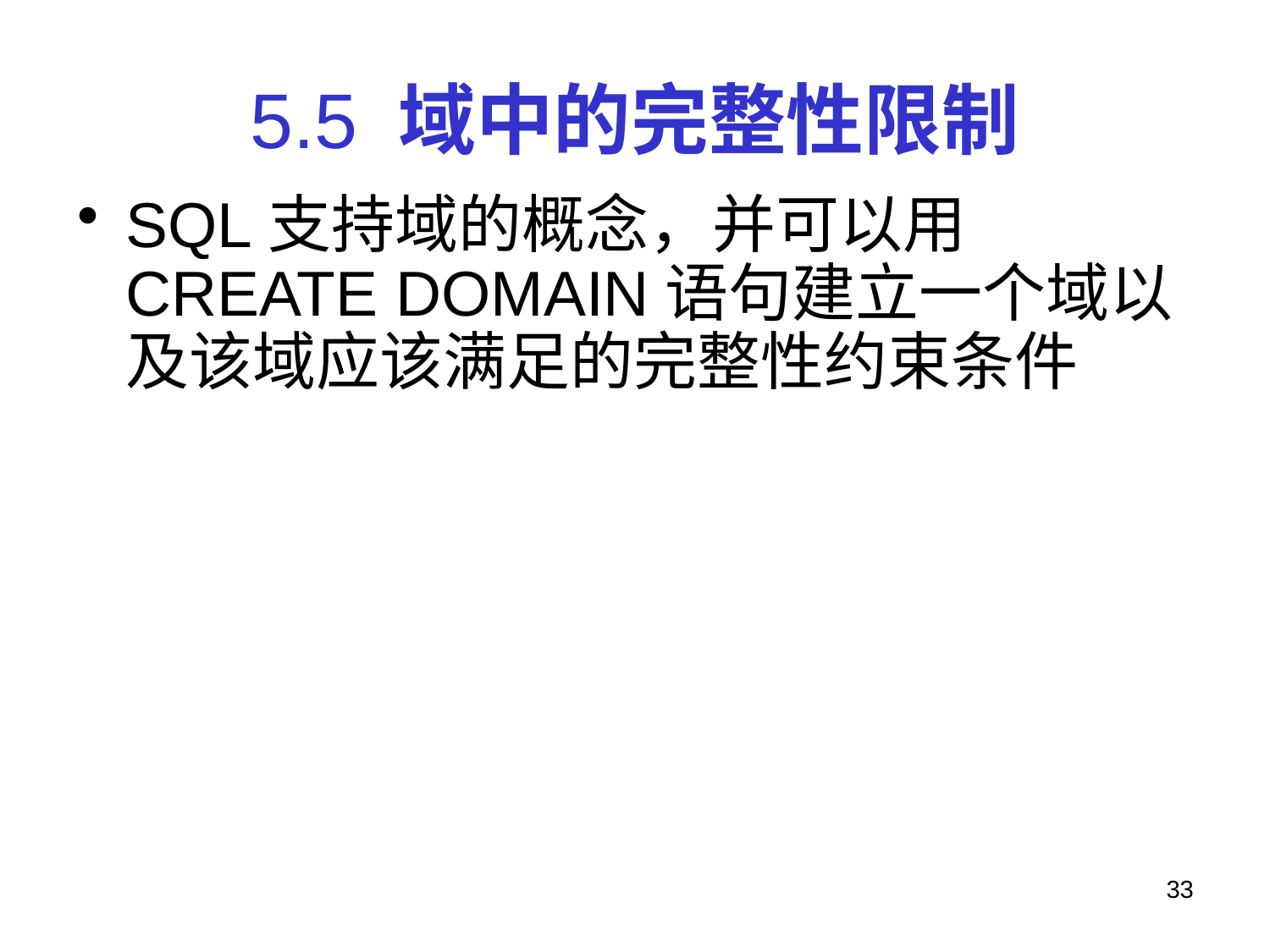

# 5.5 域中的完整性限制
SQL支持域的概念，并可以用CREATE DOMAIN语句建立一个域以及该域应该满足的完整性约束条件
33